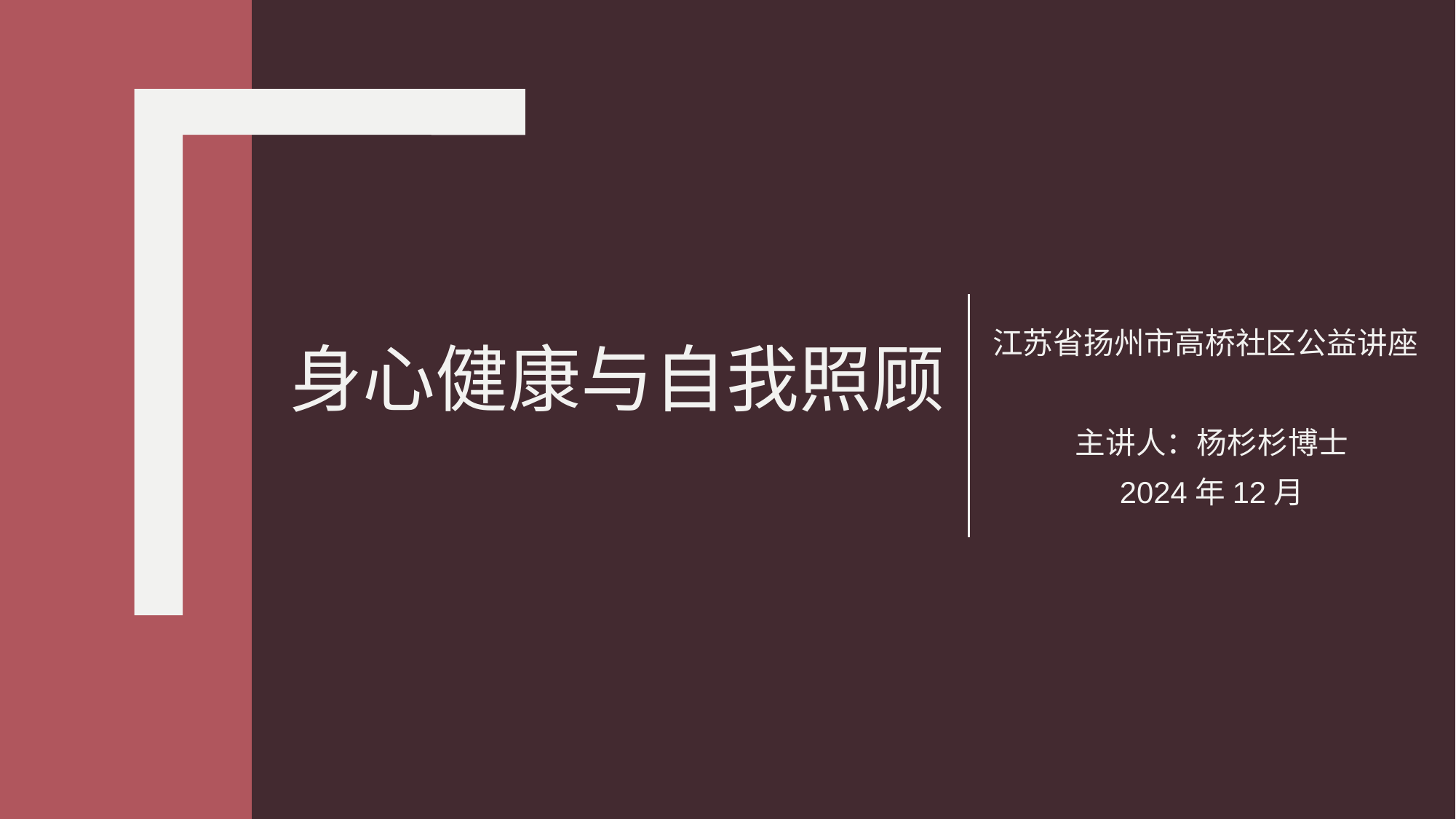

# 身心健康与自我照顾
江苏省扬州市高桥社区公益讲座

主讲人：杨杉杉博士
2024年12月